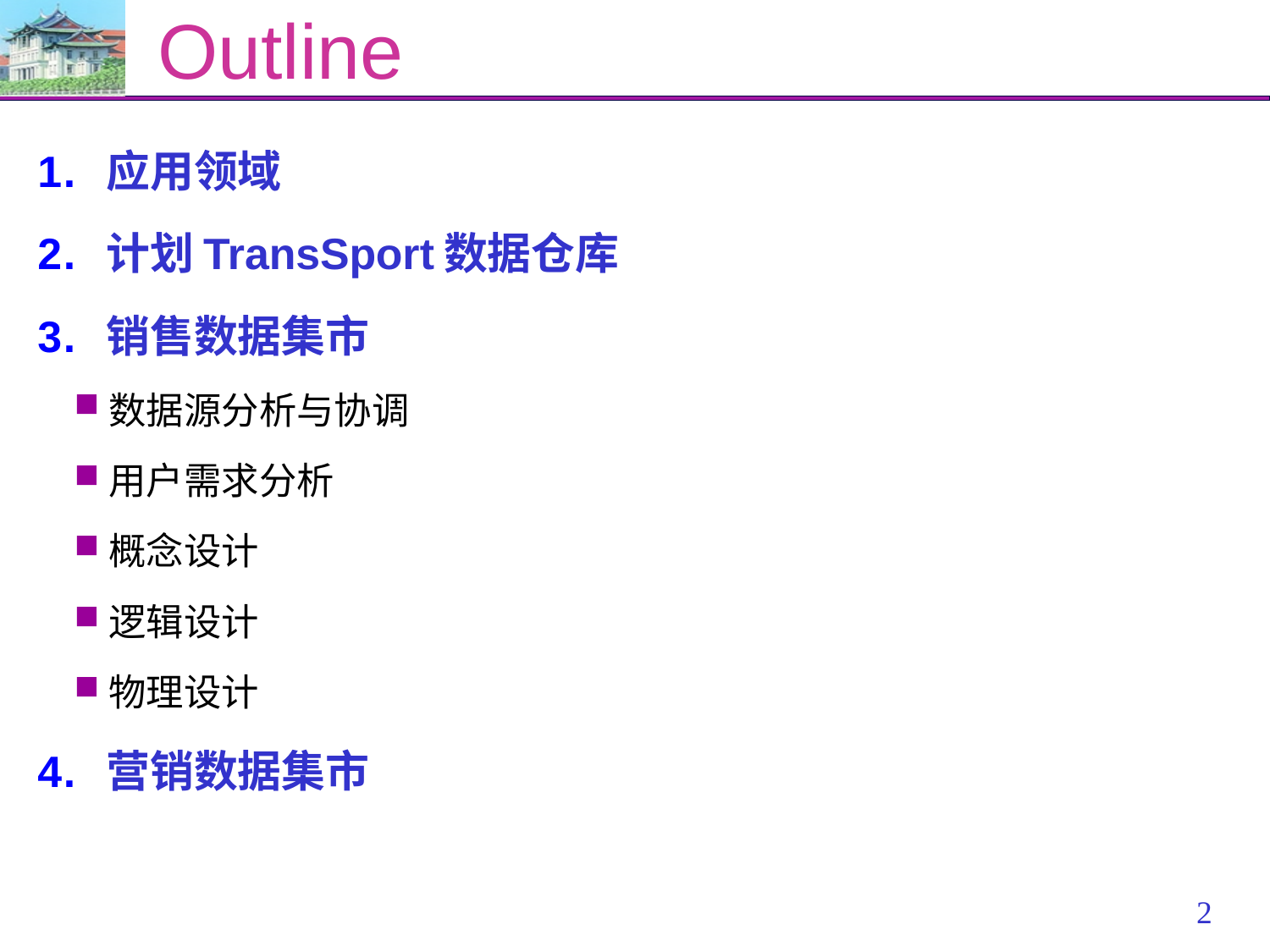

# Outline
应用领域
计划TransSport数据仓库
销售数据集市
数据源分析与协调
用户需求分析
概念设计
逻辑设计
物理设计
营销数据集市
2